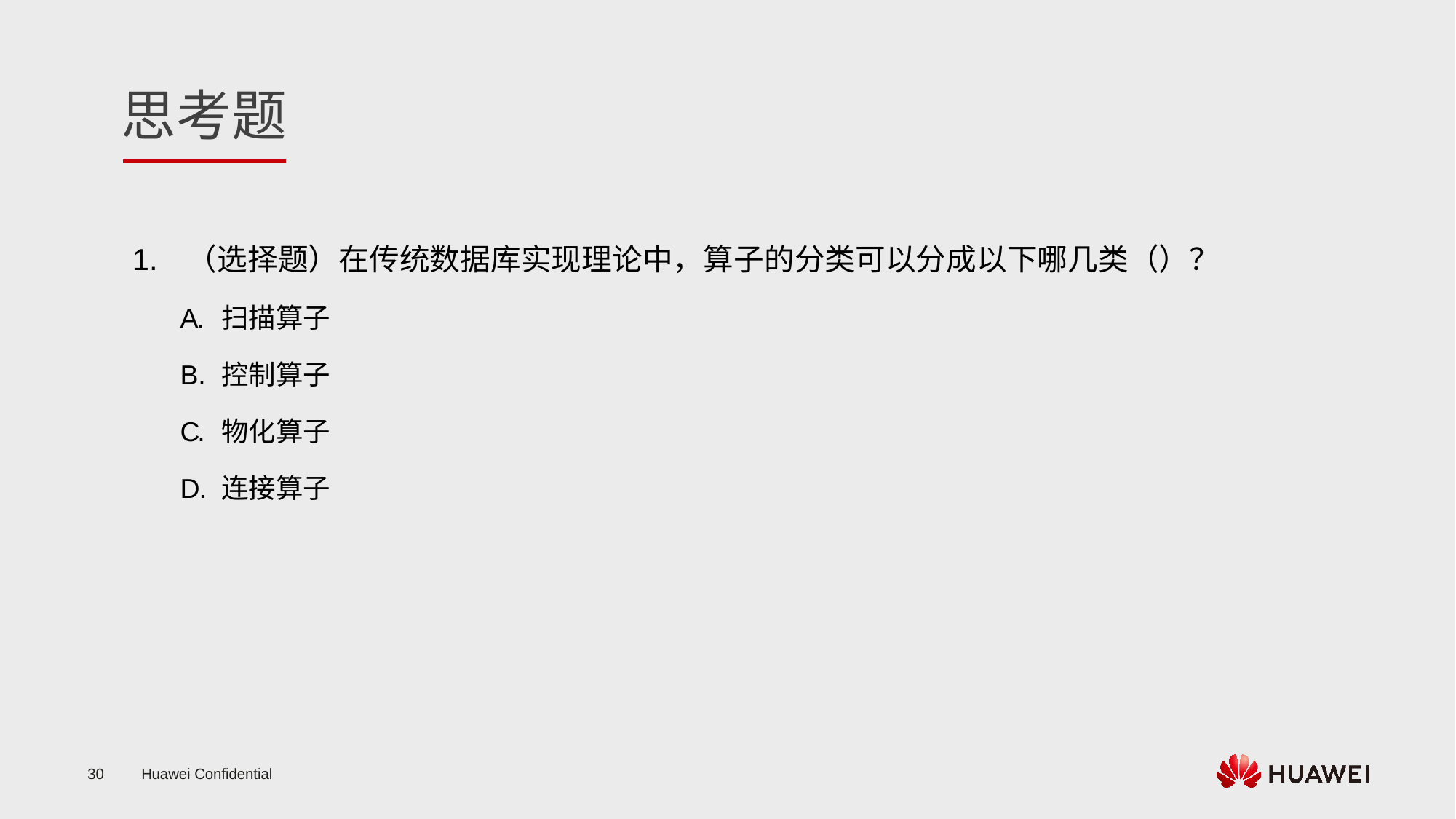

（选择题）在传统数据库实现理论中，算子的分类可以分成以下哪几类（）？
扫描算子
控制算子
物化算子
连接算子